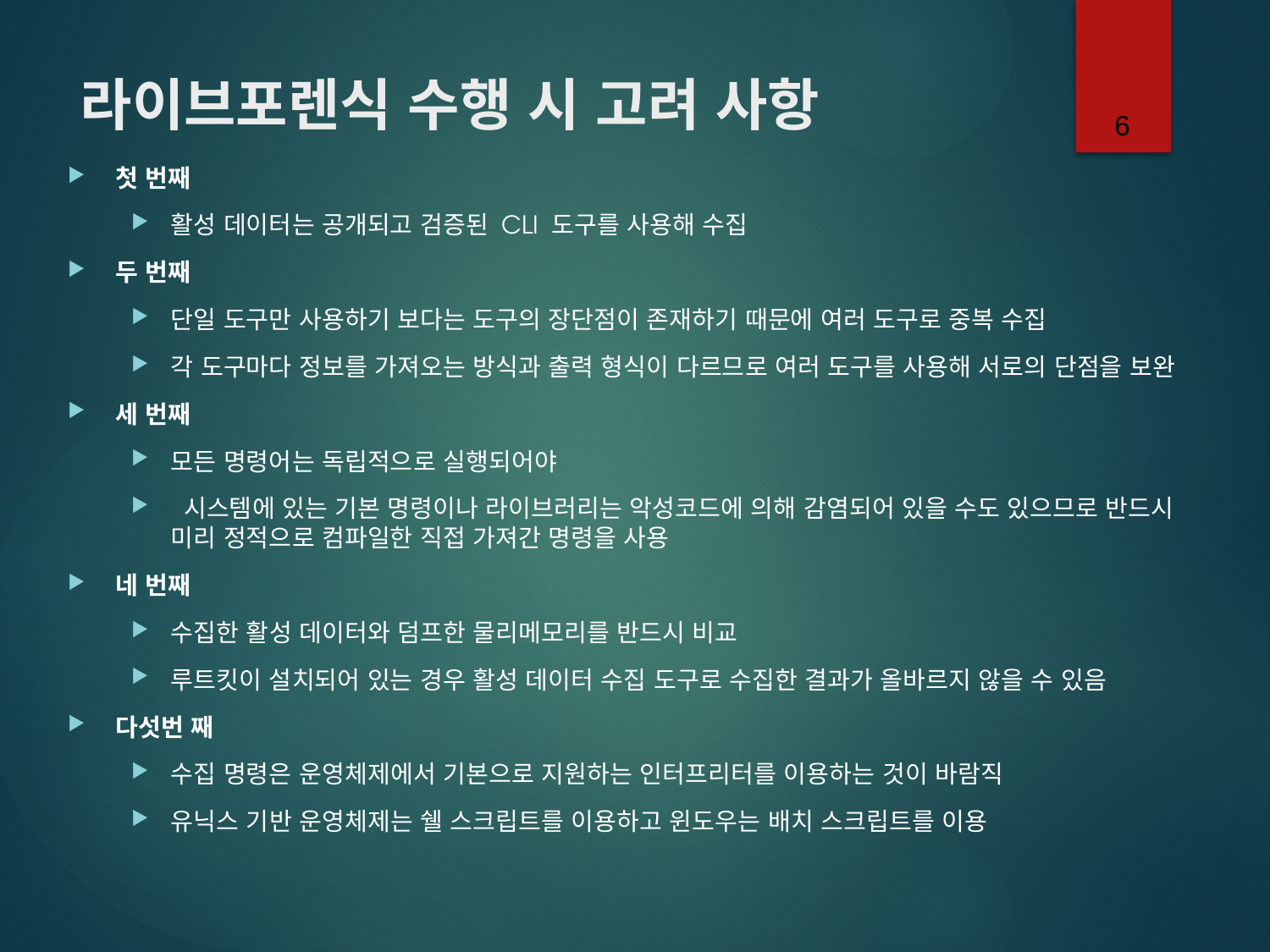

6
# 라이브포렌식 수행 시 고려 사항
첫 번째
활성 데이터는 공개되고 검증된 CLI 도구를 사용해 수집
두 번째
단일 도구만 사용하기 보다는 도구의 장단점이 존재하기 때문에 여러 도구로 중복 수집
각 도구마다 정보를 가져오는 방식과 출력 형식이 다르므로 여러 도구를 사용해 서로의 단점을 보완
세 번째
모든 명령어는 독립적으로 실행되어야
 시스템에 있는 기본 명령이나 라이브러리는 악성코드에 의해 감염되어 있을 수도 있으므로 반드시 미리 정적으로 컴파일한 직접 가져간 명령을 사용
네 번째
수집한 활성 데이터와 덤프한 물리메모리를 반드시 비교
루트킷이 설치되어 있는 경우 활성 데이터 수집 도구로 수집한 결과가 올바르지 않을 수 있음
다섯번 째
수집 명령은 운영체제에서 기본으로 지원하는 인터프리터를 이용하는 것이 바람직
유닉스 기반 운영체제는 쉘 스크립트를 이용하고 윈도우는 배치 스크립트를 이용